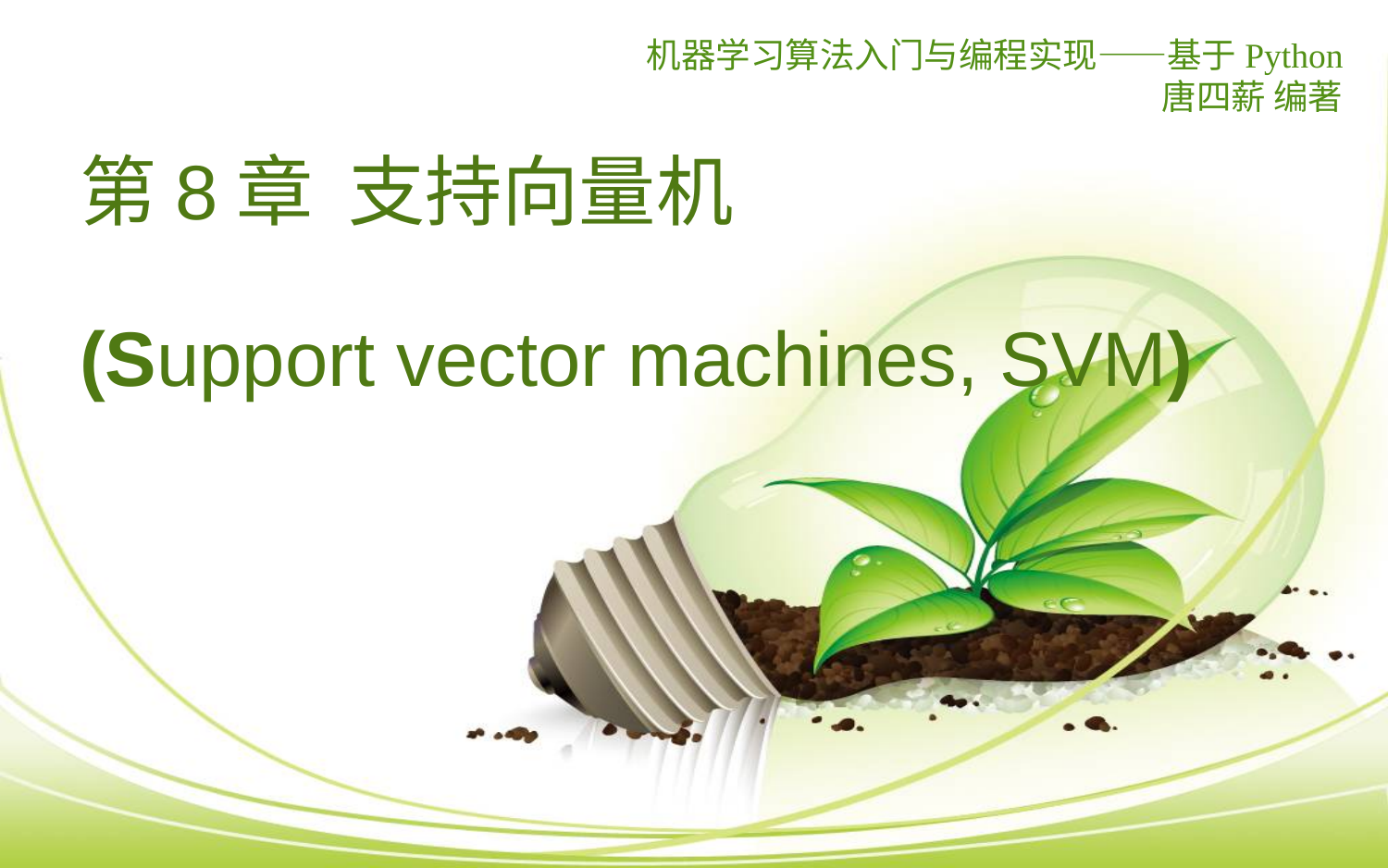

机器学习算法入门与编程实现——基于Python
唐四薪 编著
# 第8章  支持向量机 (Support vector machines, SVM)